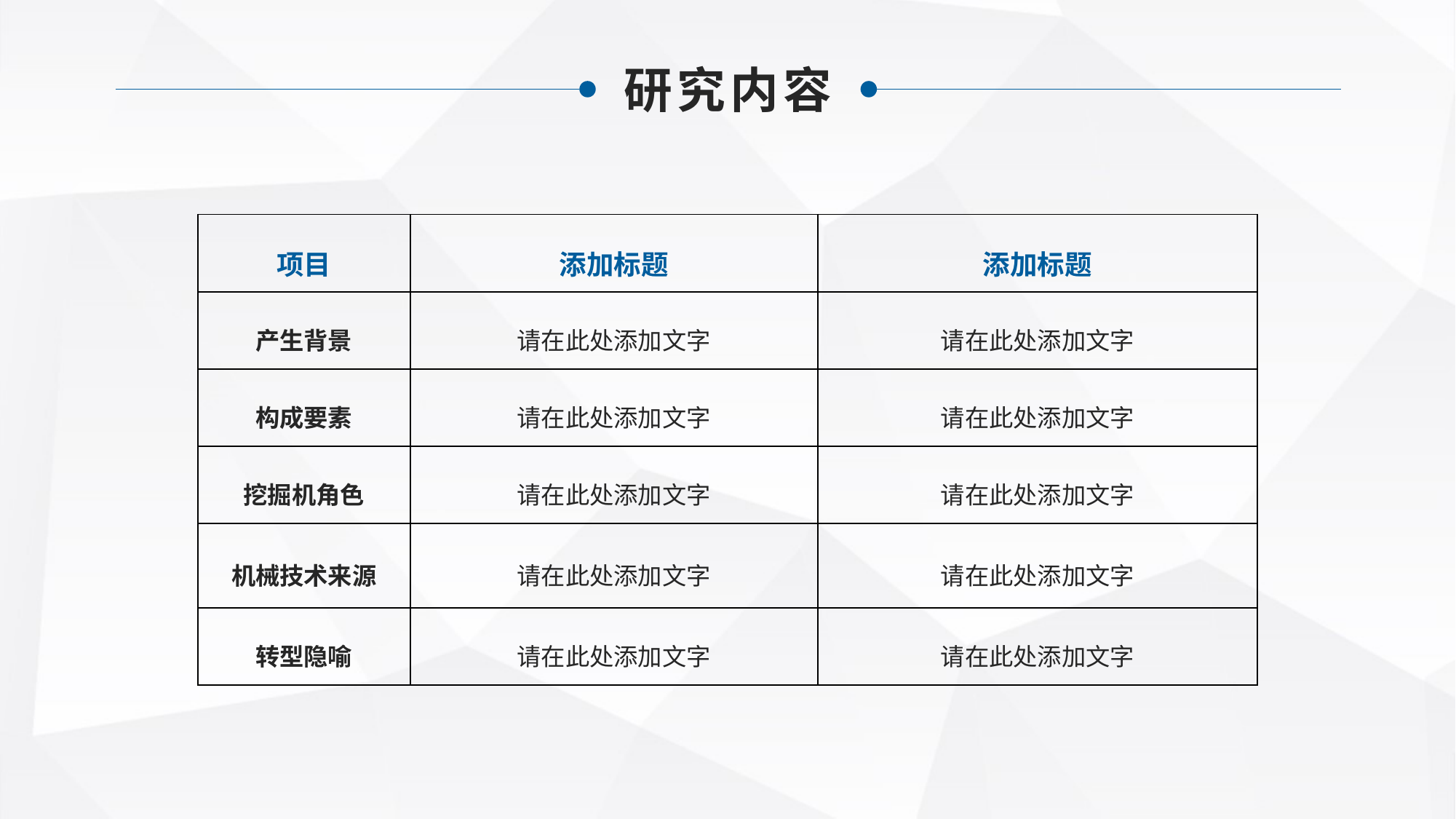

研究内容

| 项目 | 添加标题 | 添加标题 |
| --- | --- | --- |
| 产生背景 | 请在此处添加文字 | 请在此处添加文字 |
| 构成要素 | 请在此处添加文字 | 请在此处添加文字 |
| 挖掘机角色 | 请在此处添加文字 | 请在此处添加文字 |
| 机械技术来源 | 请在此处添加文字 | 请在此处添加文字 |
| 转型隐喻 | 请在此处添加文字 | 请在此处添加文字 |